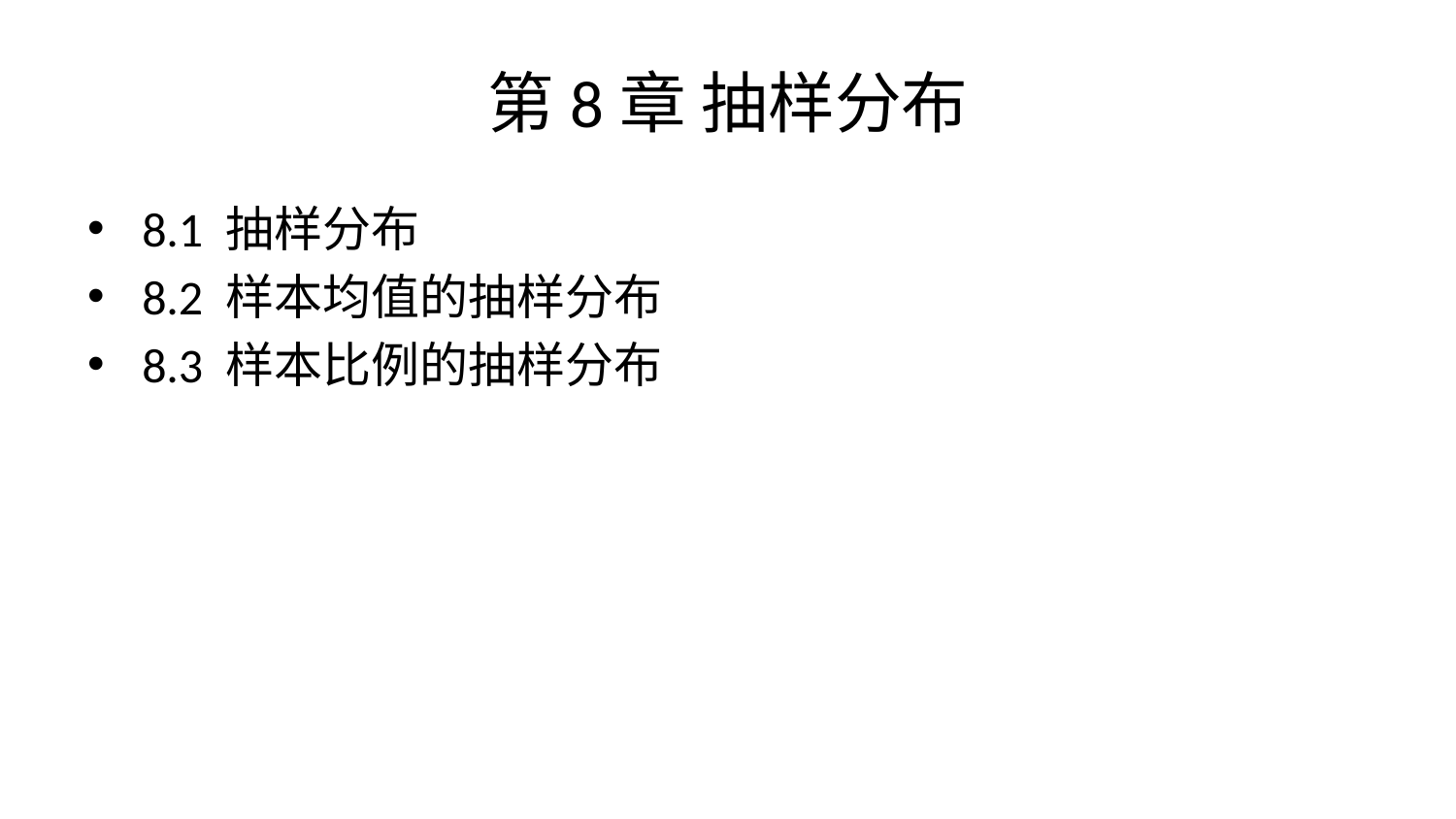

# 第8章 抽样分布
8.1 抽样分布
8.2 样本均值的抽样分布
8.3 样本比例的抽样分布